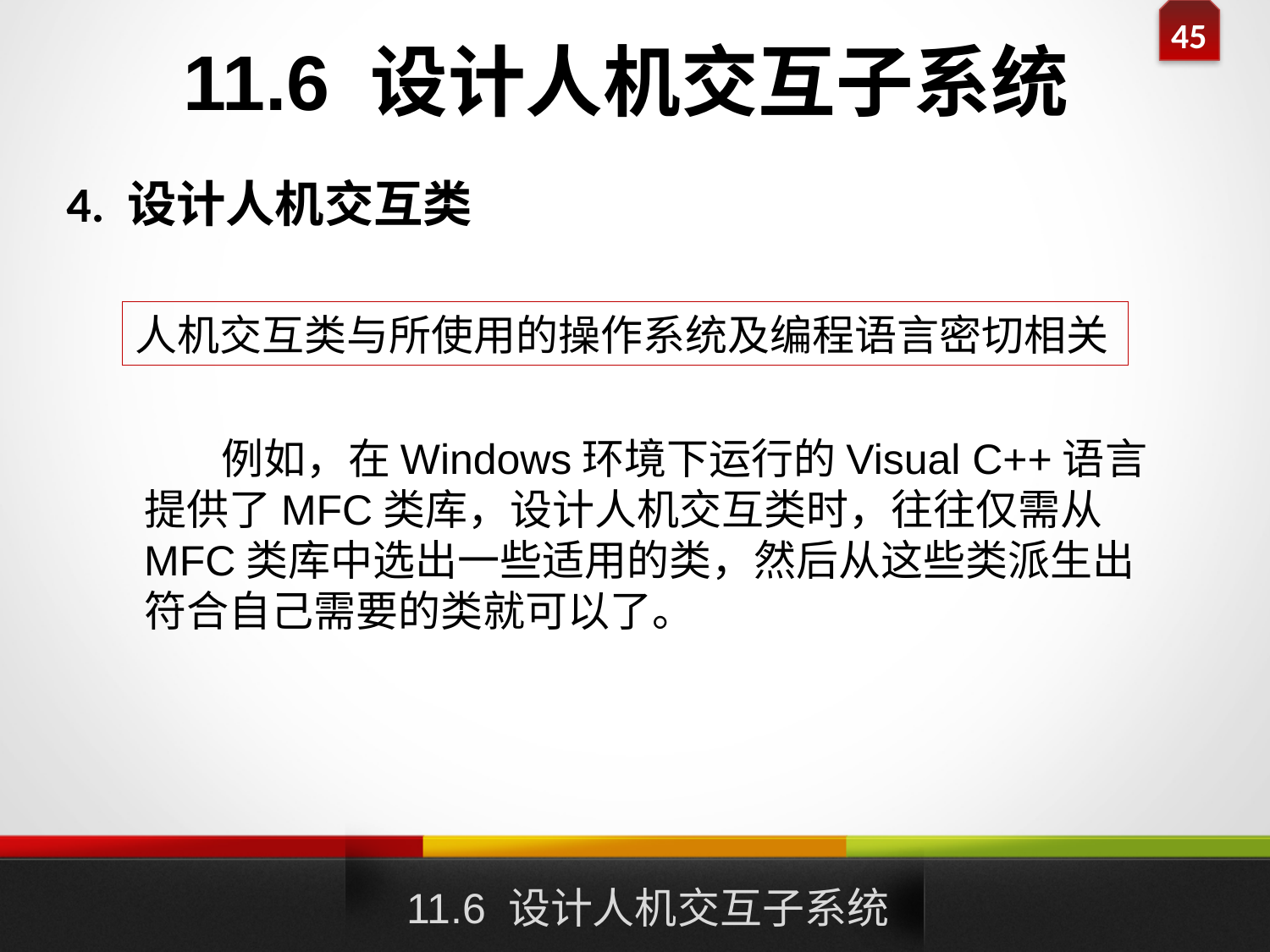

# 11.6 设计人机交互子系统
4. 设计人机交互类
人机交互类与所使用的操作系统及编程语言密切相关
       例如，在Windows环境下运行的Visual C++语言提供了MFC类库，设计人机交互类时，往往仅需从MFC类库中选出一些适用的类，然后从这些类派生出符合自己需要的类就可以了。
11.6 设计人机交互子系统